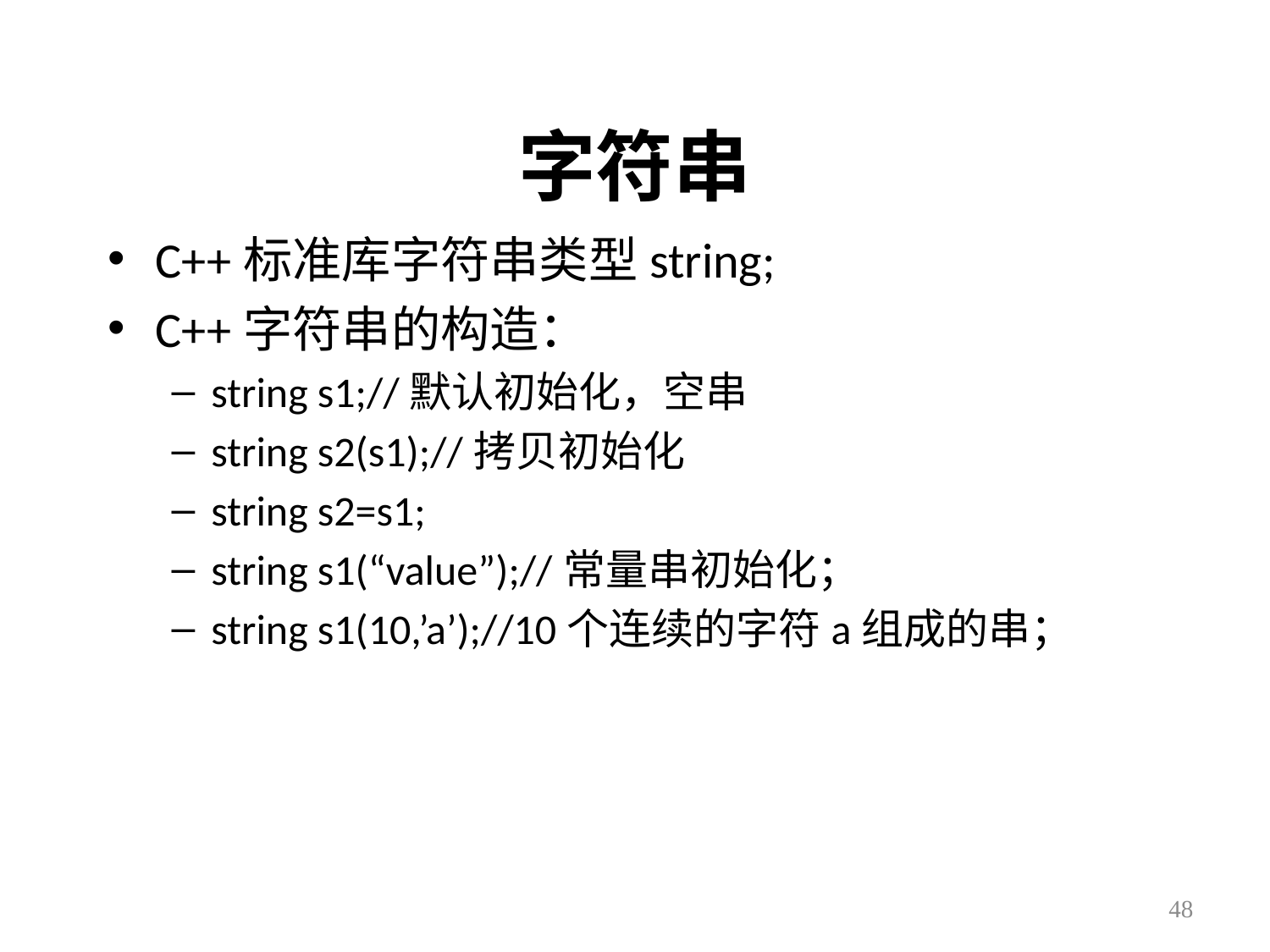

# 字符串
C++标准库字符串类型string;
C++字符串的构造：
string s1;//默认初始化，空串
string s2(s1);//拷贝初始化
string s2=s1;
string s1(“value”);//常量串初始化；
string s1(10,’a’);//10个连续的字符a组成的串；

48